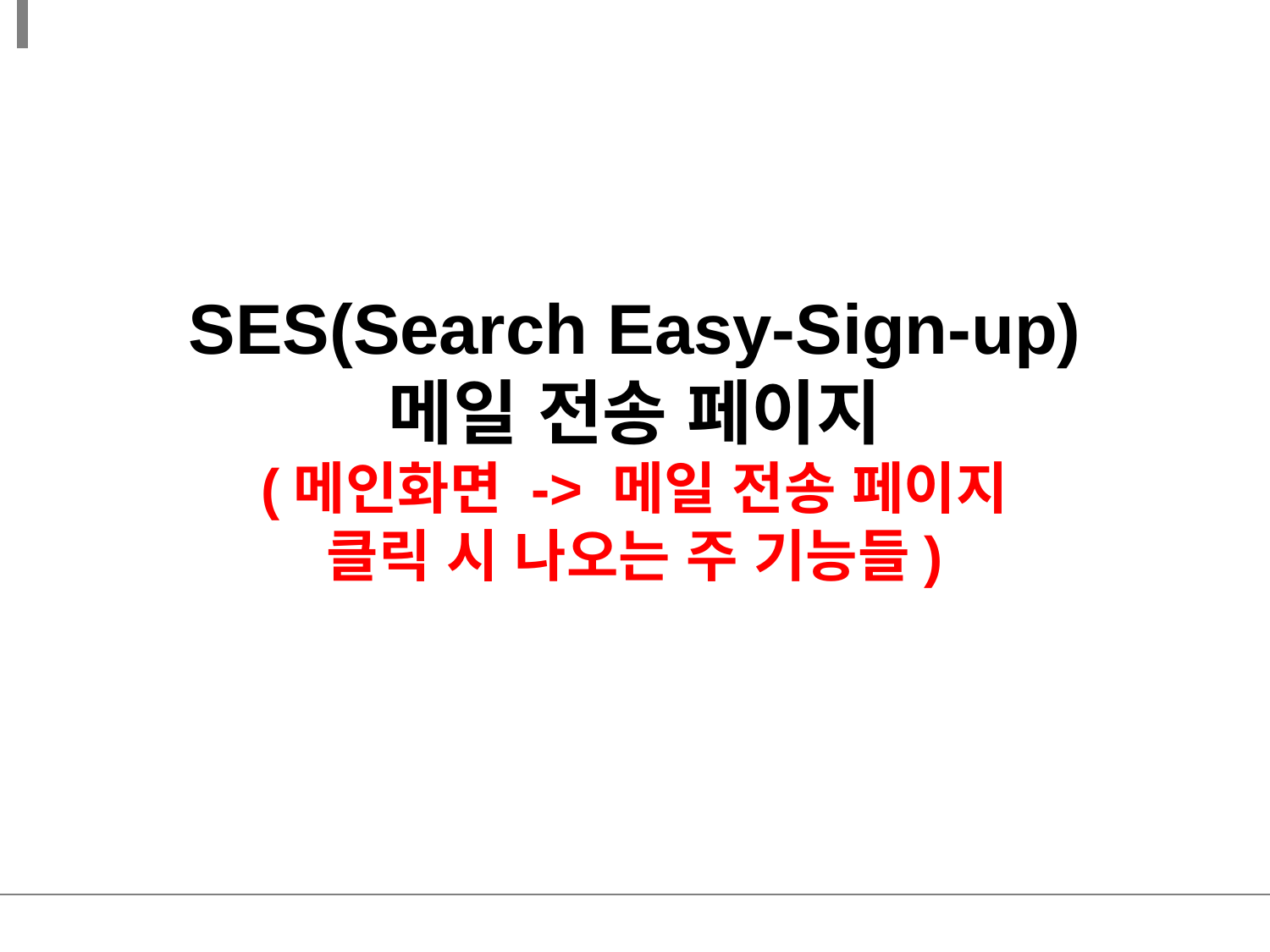

SES(Search Easy-Sign-up)
메일 전송 페이지
(메인화면 -> 메일 전송 페이지
클릭 시 나오는 주 기능들)